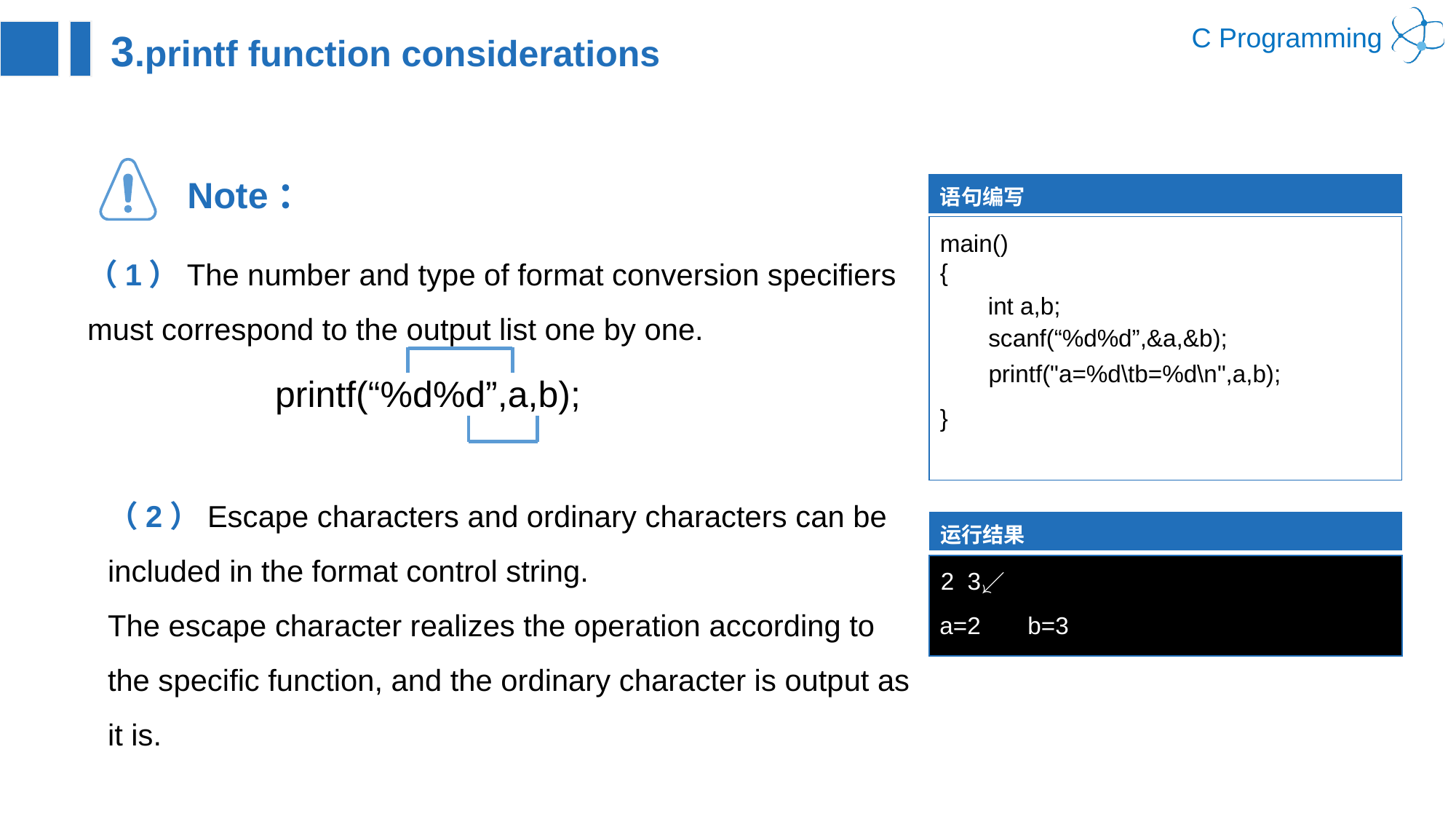

3.printf function considerations

Note：

语句编写

main()
{

}
（1）The number and type of format conversion specifiers must correspond to the output list one by one.
int a,b;
scanf(“%d%d”,&a,&b);
printf(“%d%d”,a,b);
printf("a=%d\tb=%d\n",a,b);
（2）Escape characters and ordinary characters can be included in the format control string.
The escape character realizes the operation according to the specific function, and the ordinary character is output as it is.

运行结果

 2  3↙
 a=2       b=3